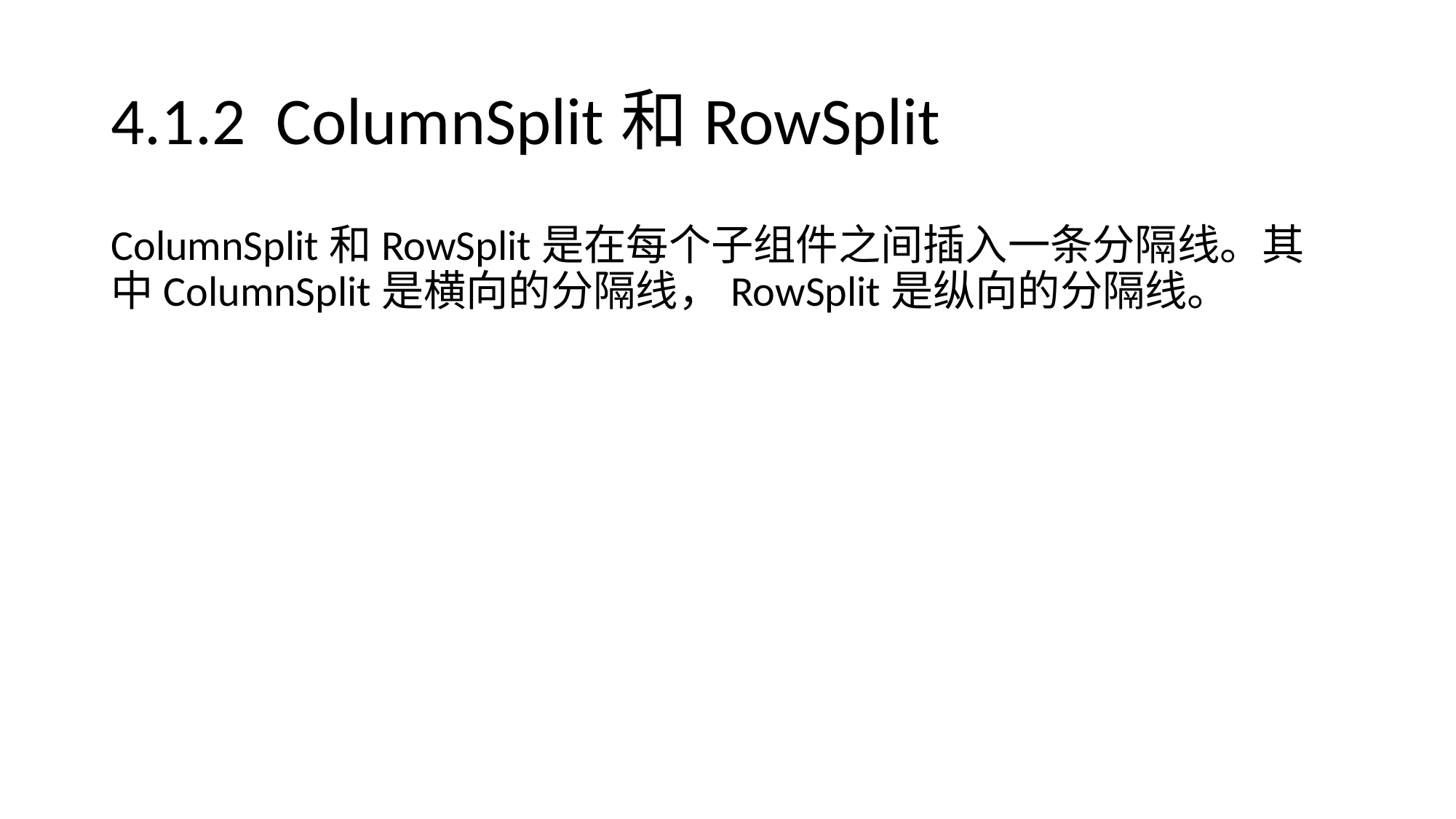

# 4.1.2  ColumnSplit和RowSplit
ColumnSplit和RowSplit是在每个子组件之间插入一条分隔线。其中ColumnSplit是横向的分隔线，RowSplit是纵向的分隔线。